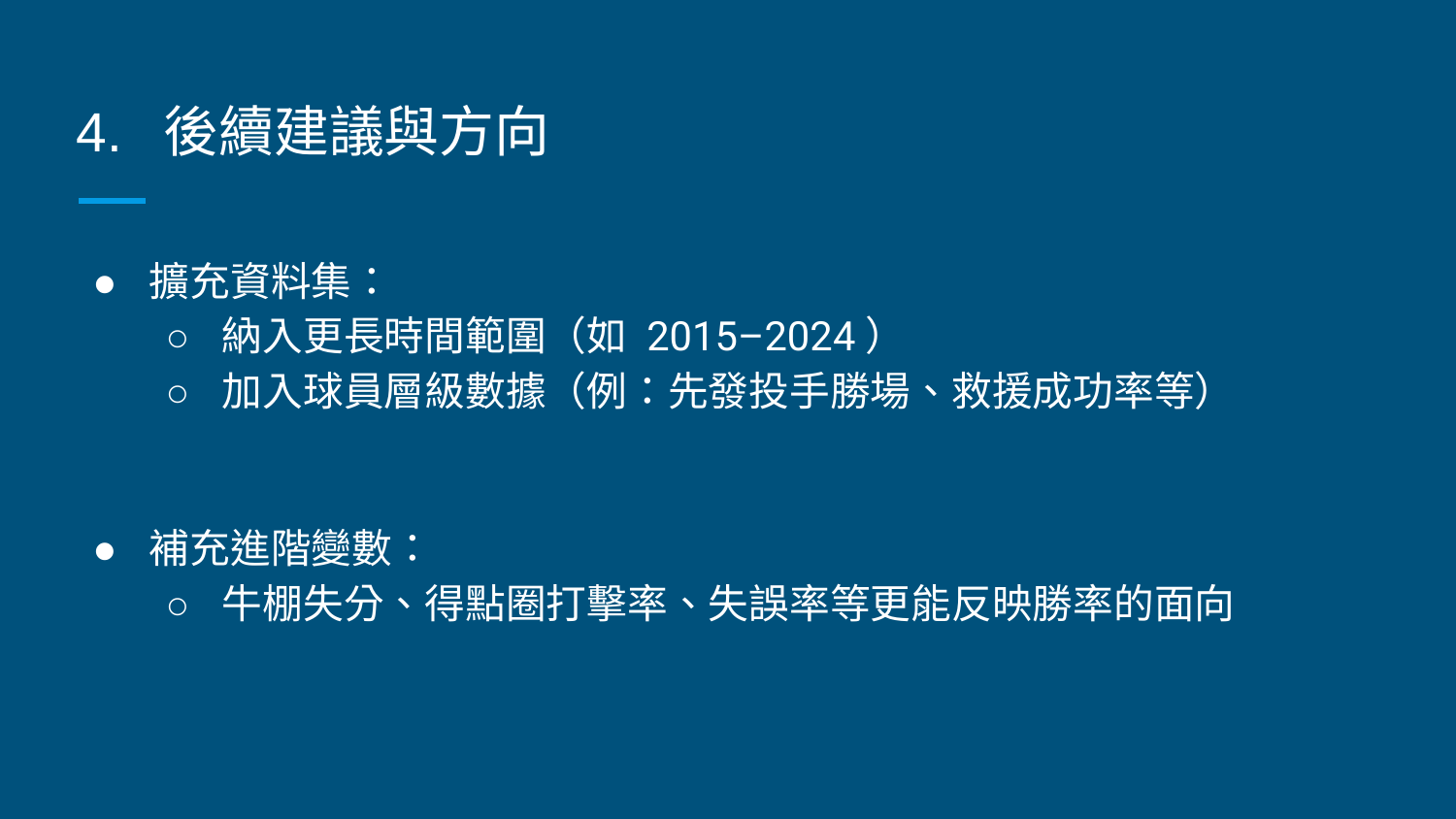

# 4.  後續建議與方向
擴充資料集：
納入更長時間範圍（如 2015–2024）
加入球員層級數據（例：先發投手勝場、救援成功率等）

補充進階變數：
牛棚失分、得點圈打擊率、失誤率等更能反映勝率的面向